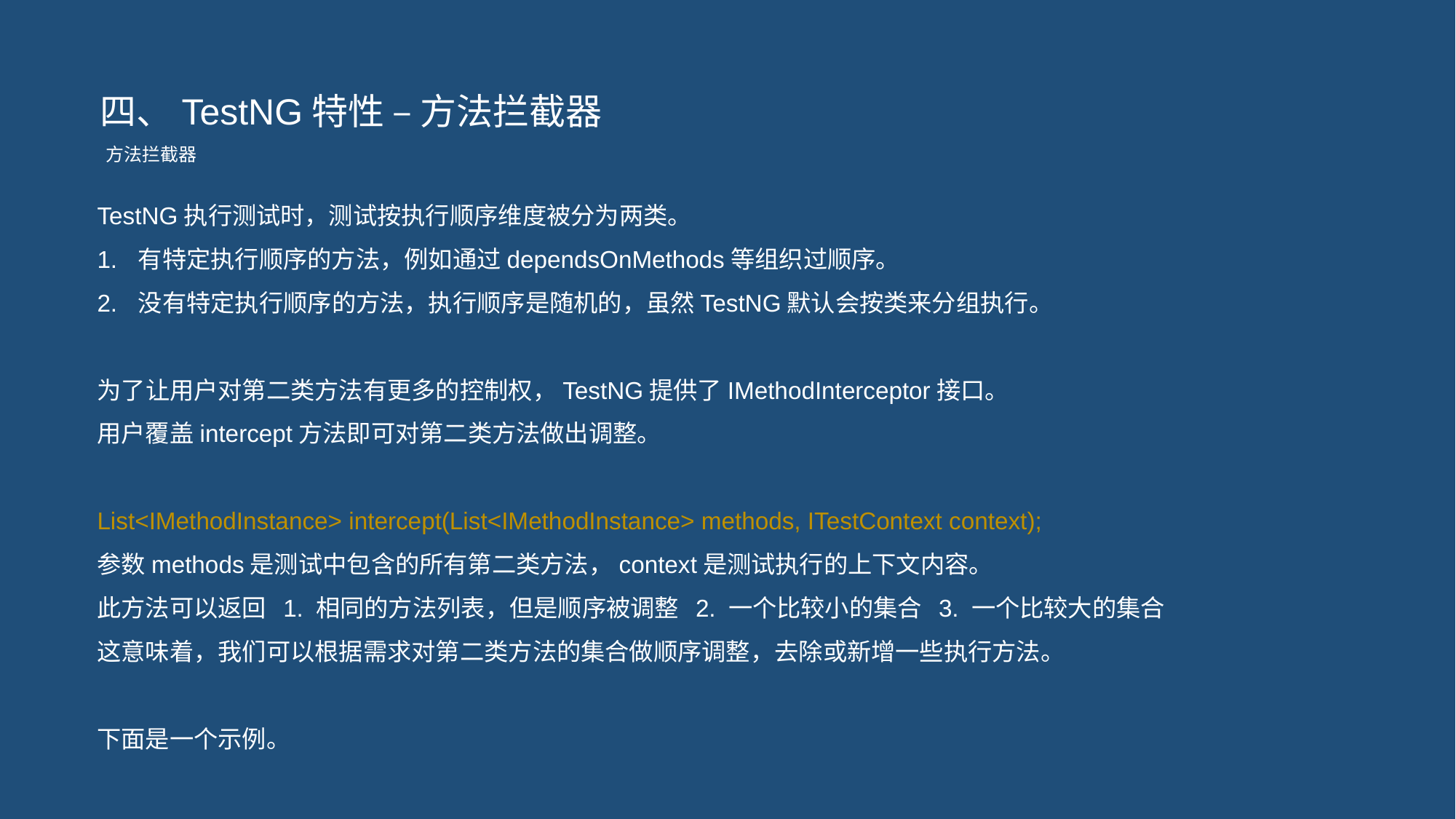

四、TestNG特性 – 方法拦截器
方法拦截器
TestNG执行测试时，测试按执行顺序维度被分为两类。
有特定执行顺序的方法，例如通过dependsOnMethods等组织过顺序。
没有特定执行顺序的方法，执行顺序是随机的，虽然TestNG默认会按类来分组执行。

为了让用户对第二类方法有更多的控制权，TestNG提供了IMethodInterceptor接口。
用户覆盖intercept方法即可对第二类方法做出调整。

List<IMethodInstance> intercept(List<IMethodInstance> methods, ITestContext context);
参数methods是测试中包含的所有第二类方法，context是测试执行的上下文内容。
此方法可以返回  1. 相同的方法列表，但是顺序被调整  2. 一个比较小的集合  3. 一个比较大的集合
这意味着，我们可以根据需求对第二类方法的集合做顺序调整，去除或新增一些执行方法。

下面是一个示例。